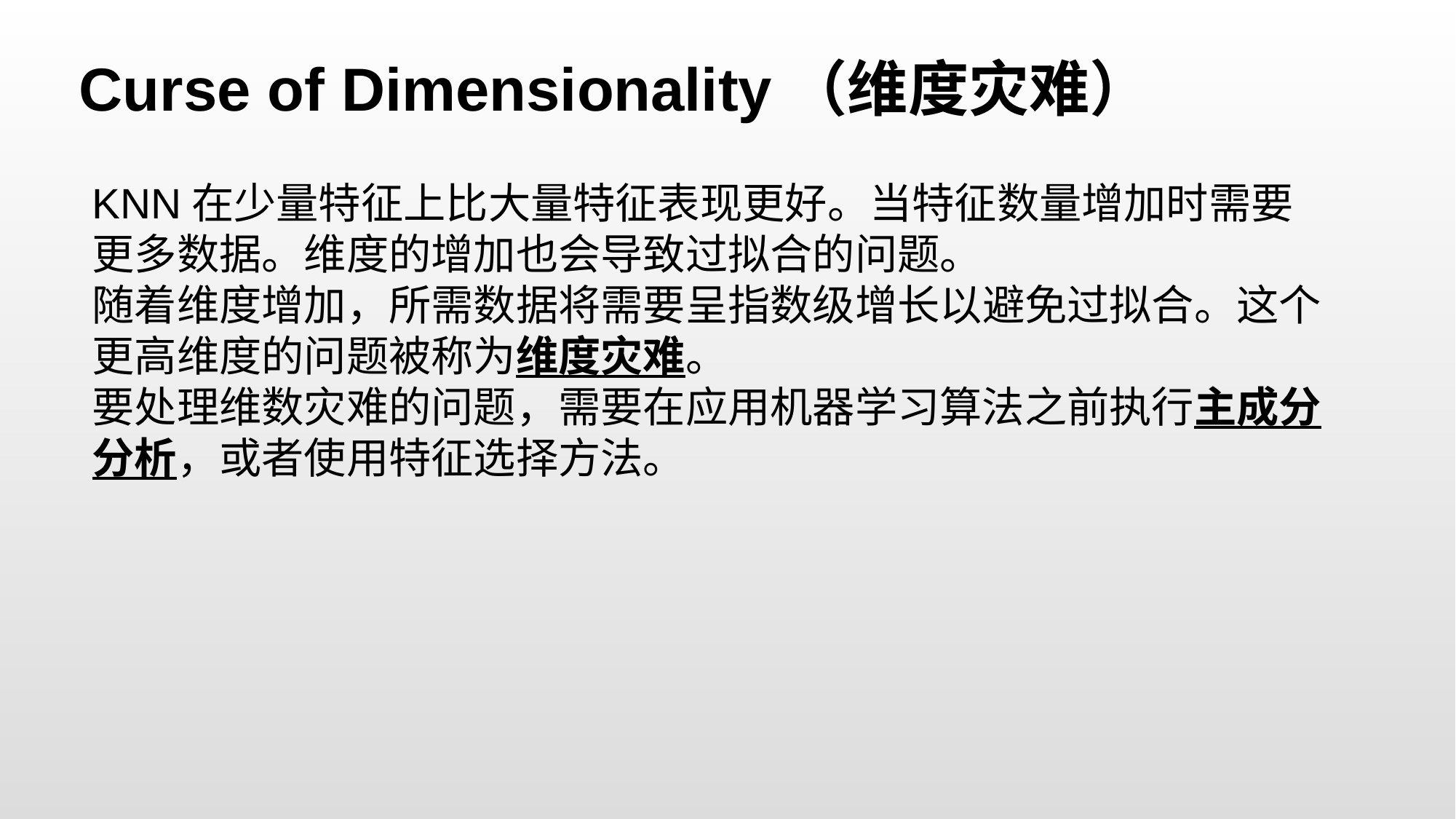

Curse of Dimensionality（维度灾难）
KNN在少量特征上比大量特征表现更好。当特征数量增加时需要更多数据。维度的增加也会导致过拟合的问题。
随着维度增加，所需数据将需要呈指数级增长以避免过拟合。这个更高维度的问题被称为维度灾难。
要处理维数灾难的问题，需要在应用机器学习算法之前执行主成分分析，或者使用特征选择方法。